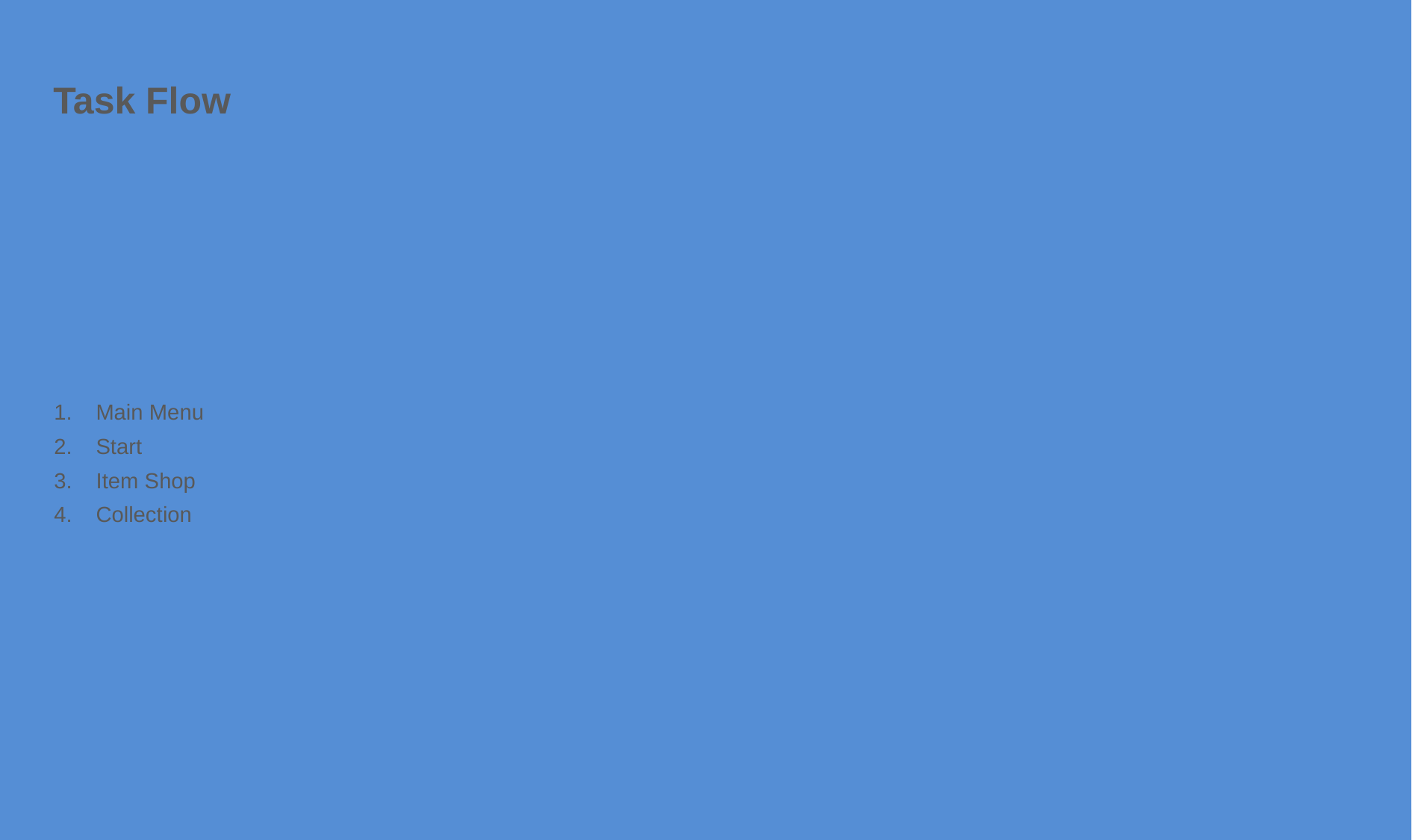

회사탈출 프로젝트
Task Flow
Main Menu
Start
Item Shop
Collection